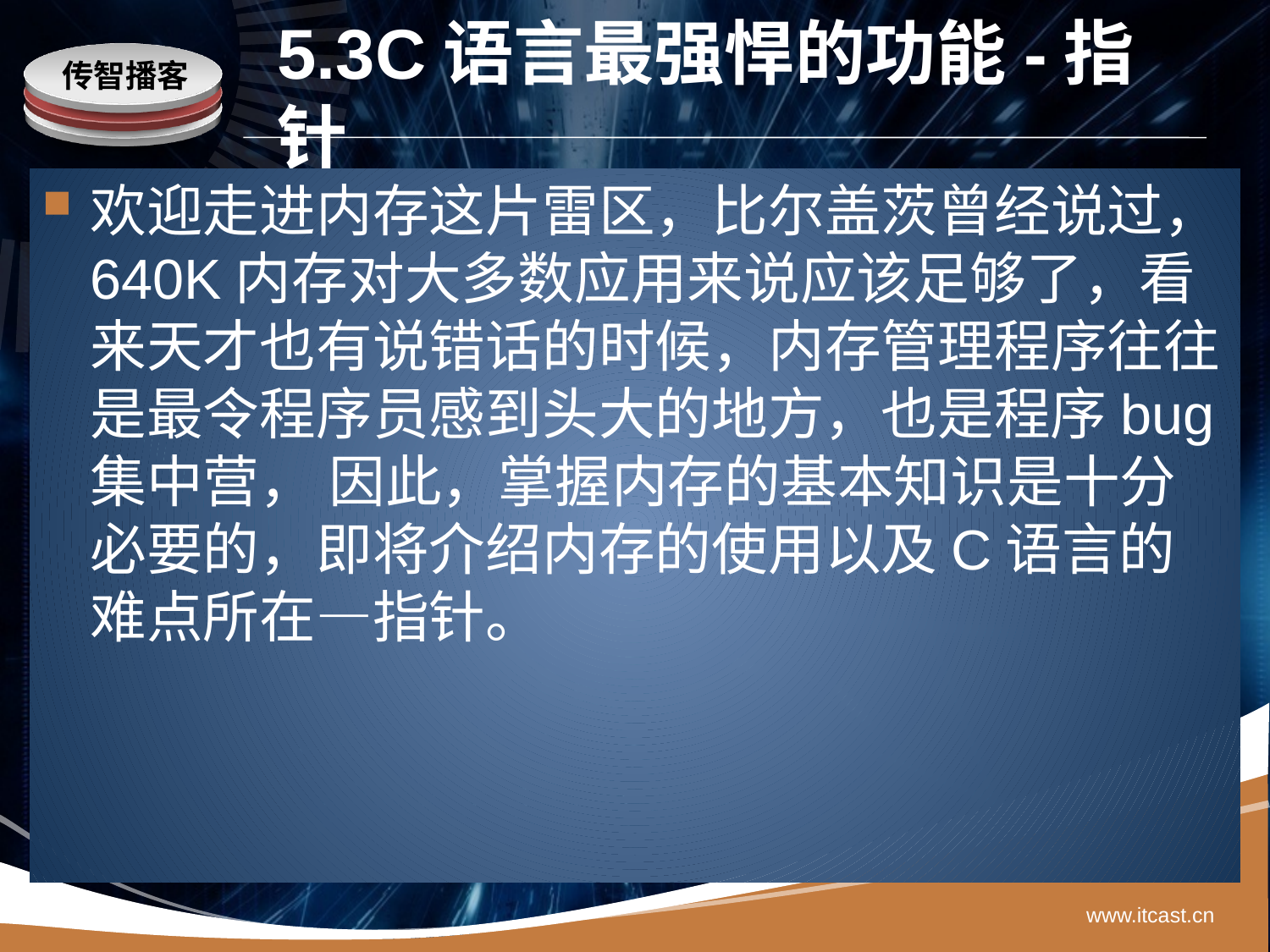

# 5.3C语言最强悍的功能-指针
欢迎走进内存这片雷区，比尔盖茨曾经说过，640K内存对大多数应用来说应该足够了，看来天才也有说错话的时候，内存管理程序往往是最令程序员感到头大的地方，也是程序bug集中营， 因此，掌握内存的基本知识是十分必要的，即将介绍内存的使用以及C语言的难点所在—指针。
www.itcast.cn